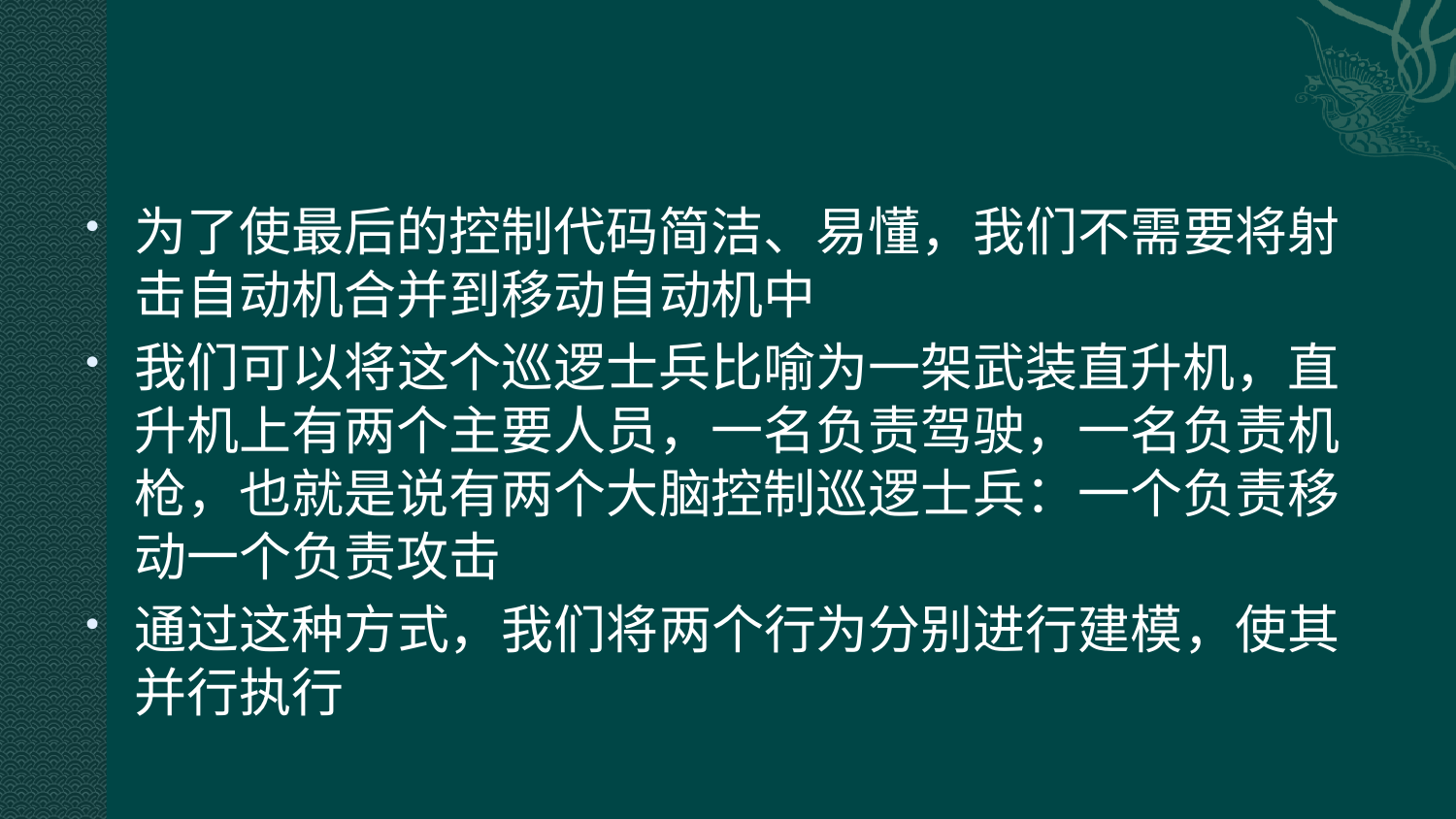

#
为了使最后的控制代码简洁、易懂，我们不需要将射击自动机合并到移动自动机中
我们可以将这个巡逻士兵比喻为一架武装直升机，直升机上有两个主要人员，一名负责驾驶，一名负责机枪，也就是说有两个大脑控制巡逻士兵：一个负责移动一个负责攻击
通过这种方式，我们将两个行为分别进行建模，使其并行执行